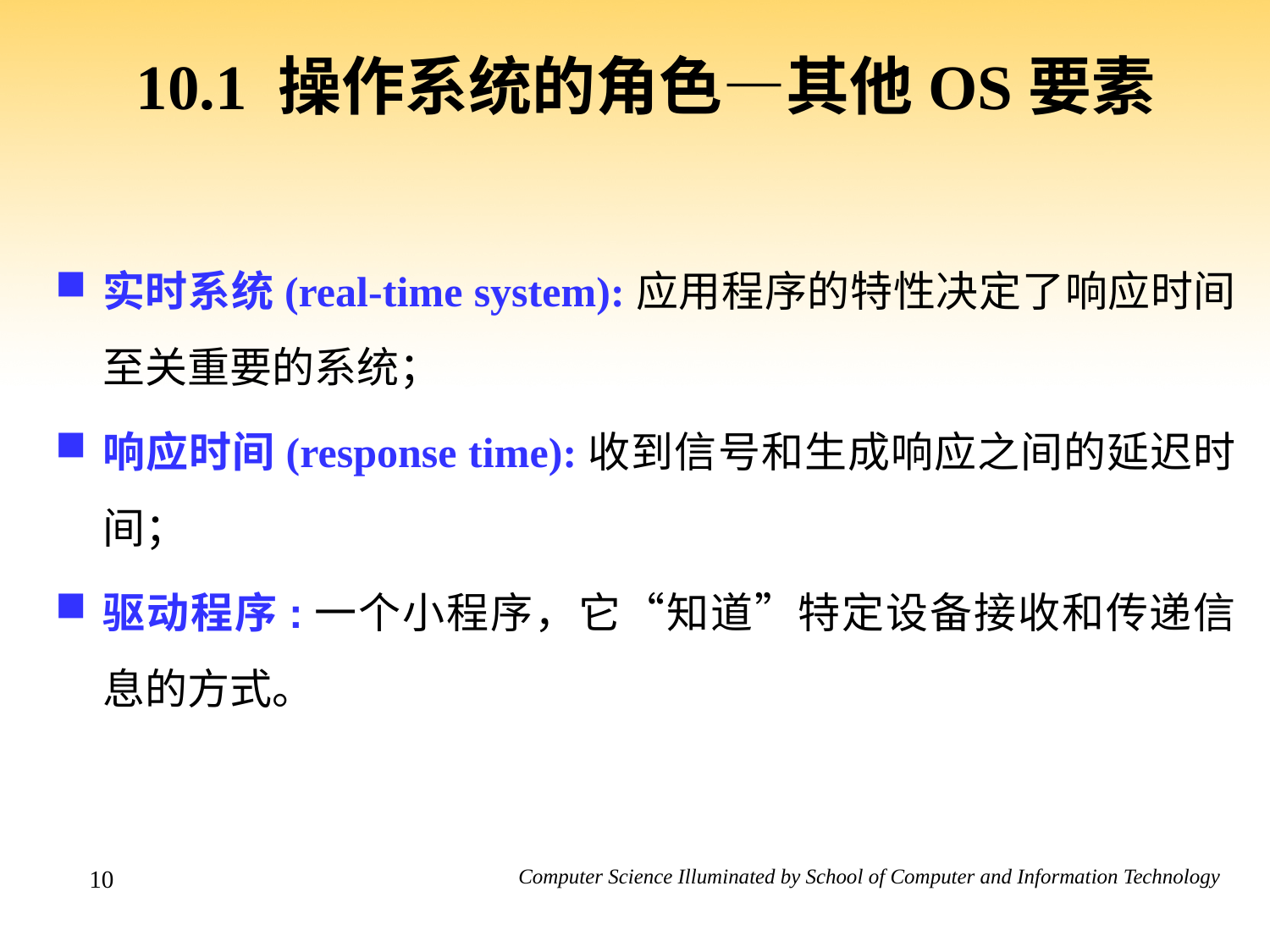

# 10.1 操作系统的角色—其他OS要素
实时系统(real-time system):应用程序的特性决定了响应时间至关重要的系统；
响应时间(response time):收到信号和生成响应之间的延迟时间；
驱动程序:一个小程序，它“知道”特定设备接收和传递信息的方式。
10